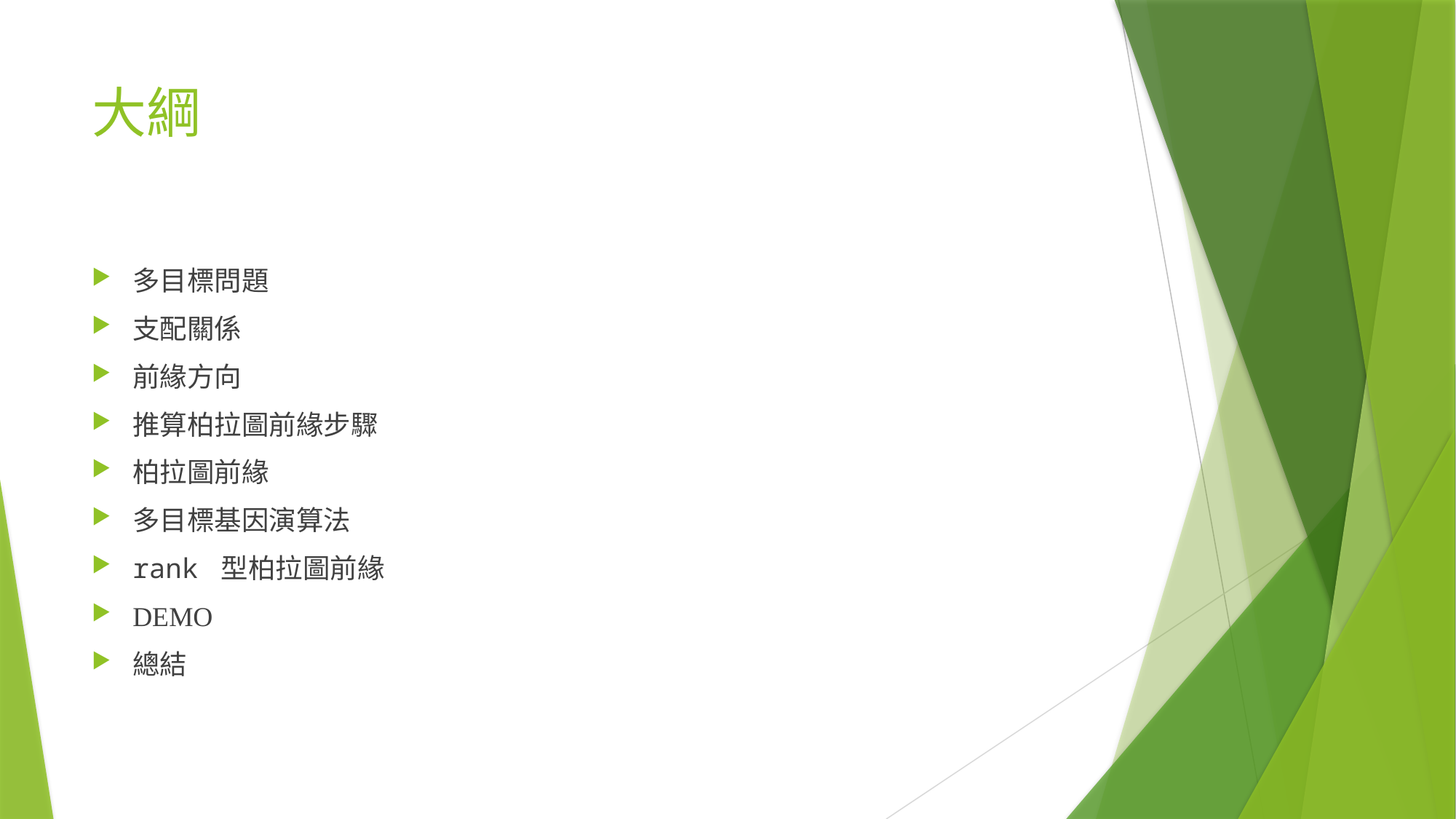

# 大綱
多目標問題
支配關係
前緣方向
推算柏拉圖前緣步驟
柏拉圖前緣
多目標基因演算法
rank 型柏拉圖前緣
DEMO
總結